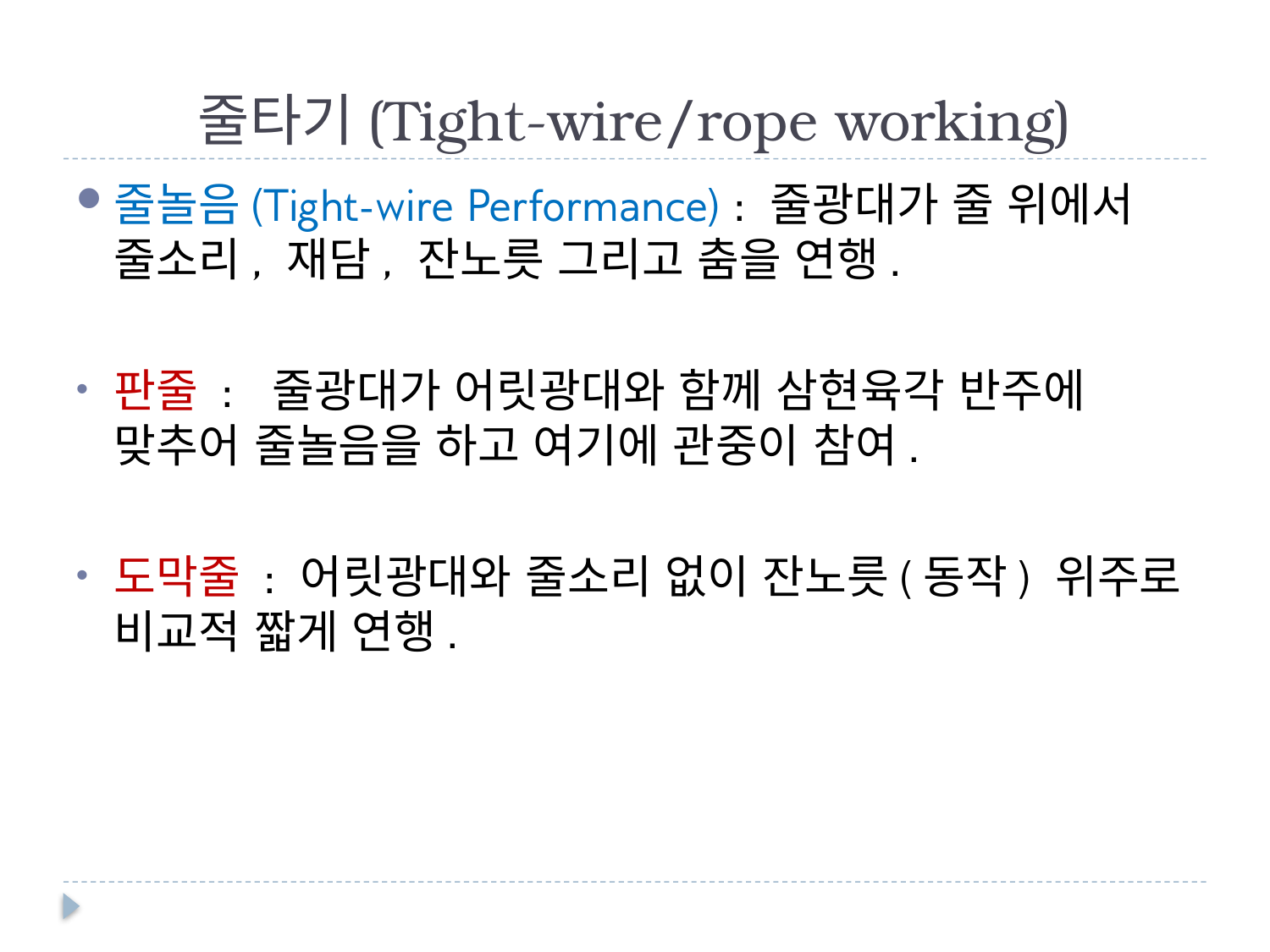

# 줄타기(Tight-wire/rope working)
줄놀음(Tight-wire Performance) : 줄광대가 줄 위에서 줄소리, 재담, 잔노릇 그리고 춤을 연행.

판줄 :  줄광대가 어릿광대와 함께 삼현육각 반주에 맞추어 줄놀음을 하고 여기에 관중이 참여.

도막줄 : 어릿광대와 줄소리 없이 잔노릇(동작) 위주로 비교적 짧게 연행.